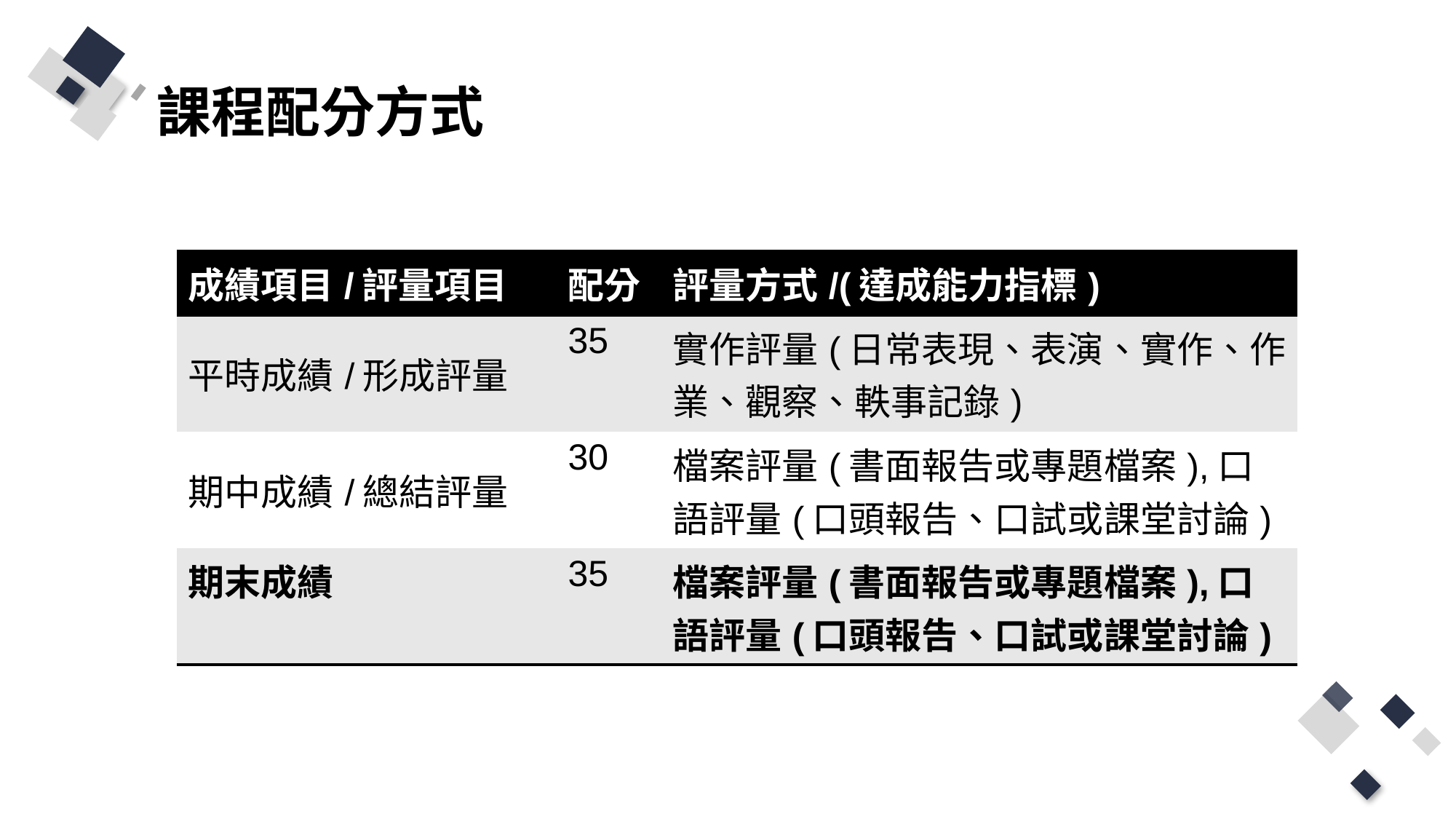

# 課程配分方式
| 成績項目/評量項目 | 配分 | 評量方式/(達成能力指標) |
| --- | --- | --- |
| 平時成績/形成評量 | 35 | 實作評量(日常表現、表演、實作、作業、觀察、軼事記錄) |
| 期中成績/總結評量 | 30 | 檔案評量(書面報告或專題檔案),口語評量(口頭報告、口試或課堂討論) |
| 期末成績 | 35 | 檔案評量(書面報告或專題檔案),口語評量(口頭報告、口試或課堂討論) |